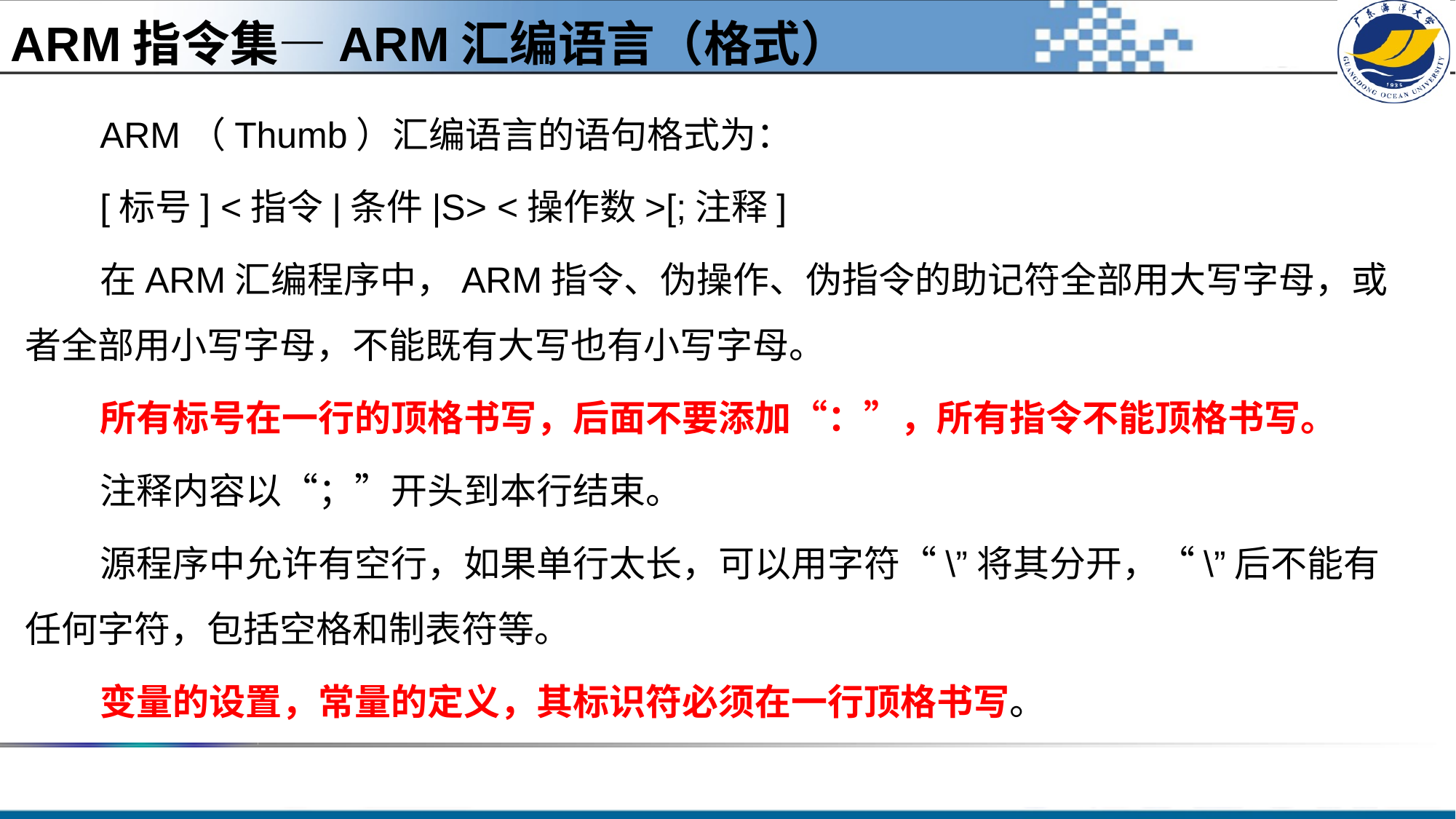

ARM指令集—ARM汇编语言（格式）
ARM（Thumb）汇编语言的语句格式为：
[标号] <指令|条件|S> <操作数>[;注释]
在ARM汇编程序中，ARM指令、伪操作、伪指令的助记符全部用大写字母，或者全部用小写字母，不能既有大写也有小写字母。
所有标号在一行的顶格书写，后面不要添加“：”，所有指令不能顶格书写。
注释内容以“；”开头到本行结束。
源程序中允许有空行，如果单行太长，可以用字符“\”将其分开，“\”后不能有任何字符，包括空格和制表符等。
变量的设置，常量的定义，其标识符必须在一行顶格书写。
178